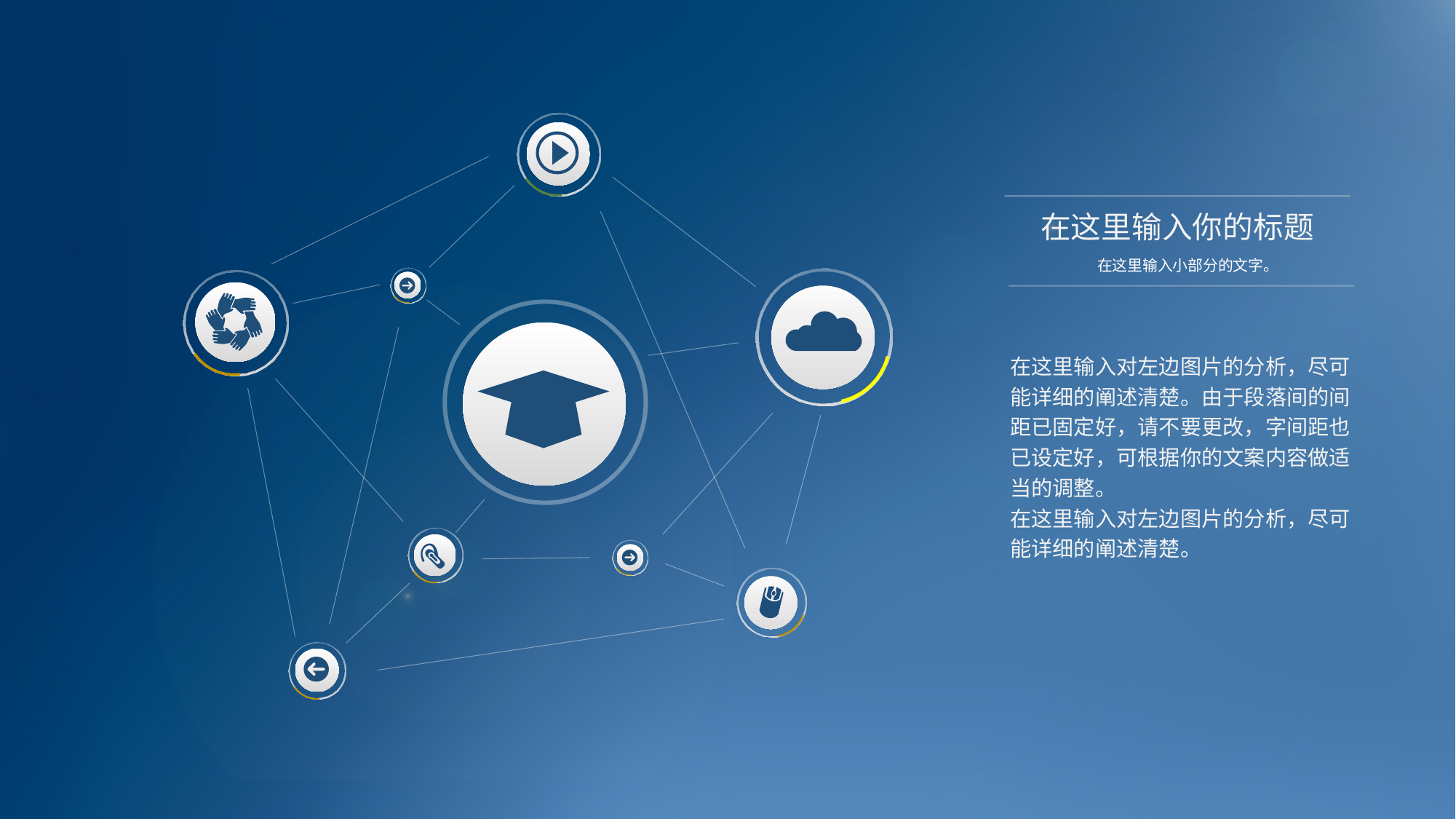

在这里输入你的标题
在这里输入小部分的文字。

在这里输入对左边图片的分析，尽可能详细的阐述清楚。由于段落间的间距已固定好，请不要更改，字间距也已设定好，可根据你的文案内容做适当的调整。
在这里输入对左边图片的分析，尽可能详细的阐述清楚。